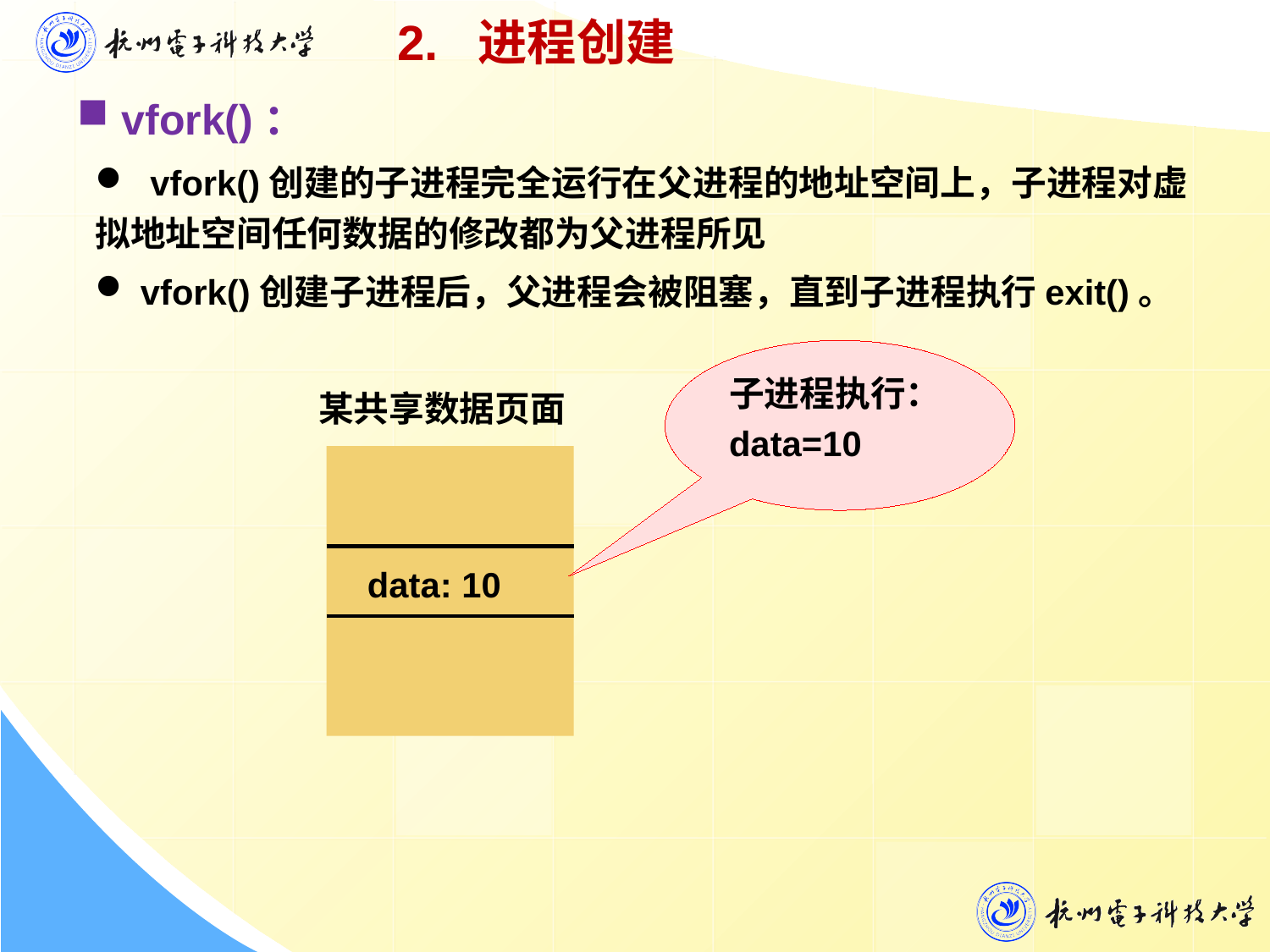

2.  进程创建
 vfork()：
  vfork()创建的子进程完全运行在父进程的地址空间上，子进程对虚拟地址空间任何数据的修改都为父进程所见
 vfork()创建子进程后，父进程会被阻塞，直到子进程执行exit()。
子进程执行：
data=10
某共享数据页面

data: 10
data: 5